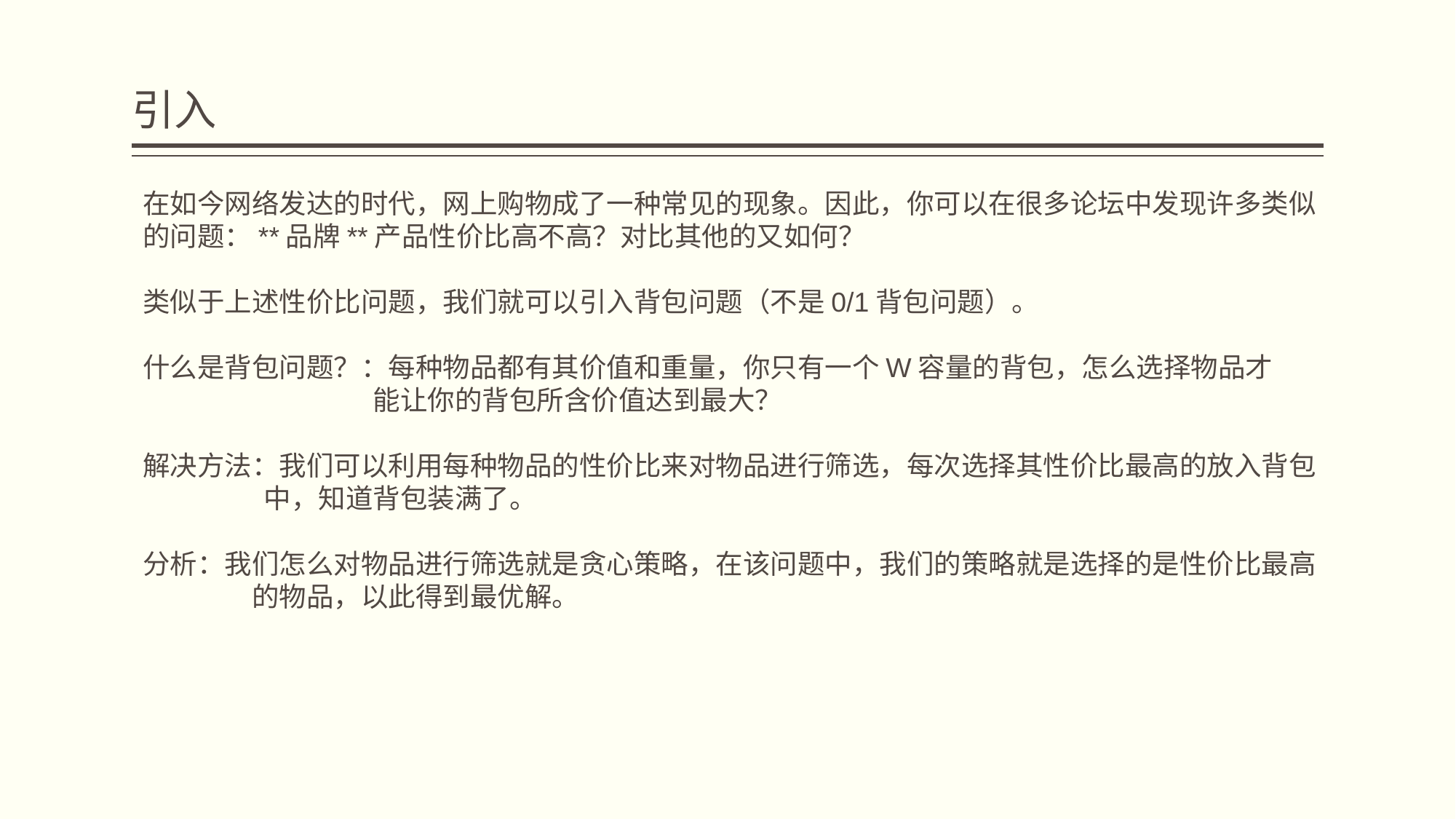

# 引入
在如今网络发达的时代，网上购物成了一种常见的现象。因此，你可以在很多论坛中发现许多类似的问题：**品牌**产品性价比高不高？对比其他的又如何？

类似于上述性价比问题，我们就可以引入背包问题（不是0/1背包问题）。

什么是背包问题？：每种物品都有其价值和重量，你只有一个W容量的背包，怎么选择物品才		  能让你的背包所含价值达到最大？

解决方法：我们可以利用每种物品的性价比来对物品进行筛选，每次选择其性价比最高的放入背包	  中，知道背包装满了。

分析：我们怎么对物品进行筛选就是贪心策略，在该问题中，我们的策略就是选择的是性价比最高     	的物品，以此得到最优解。